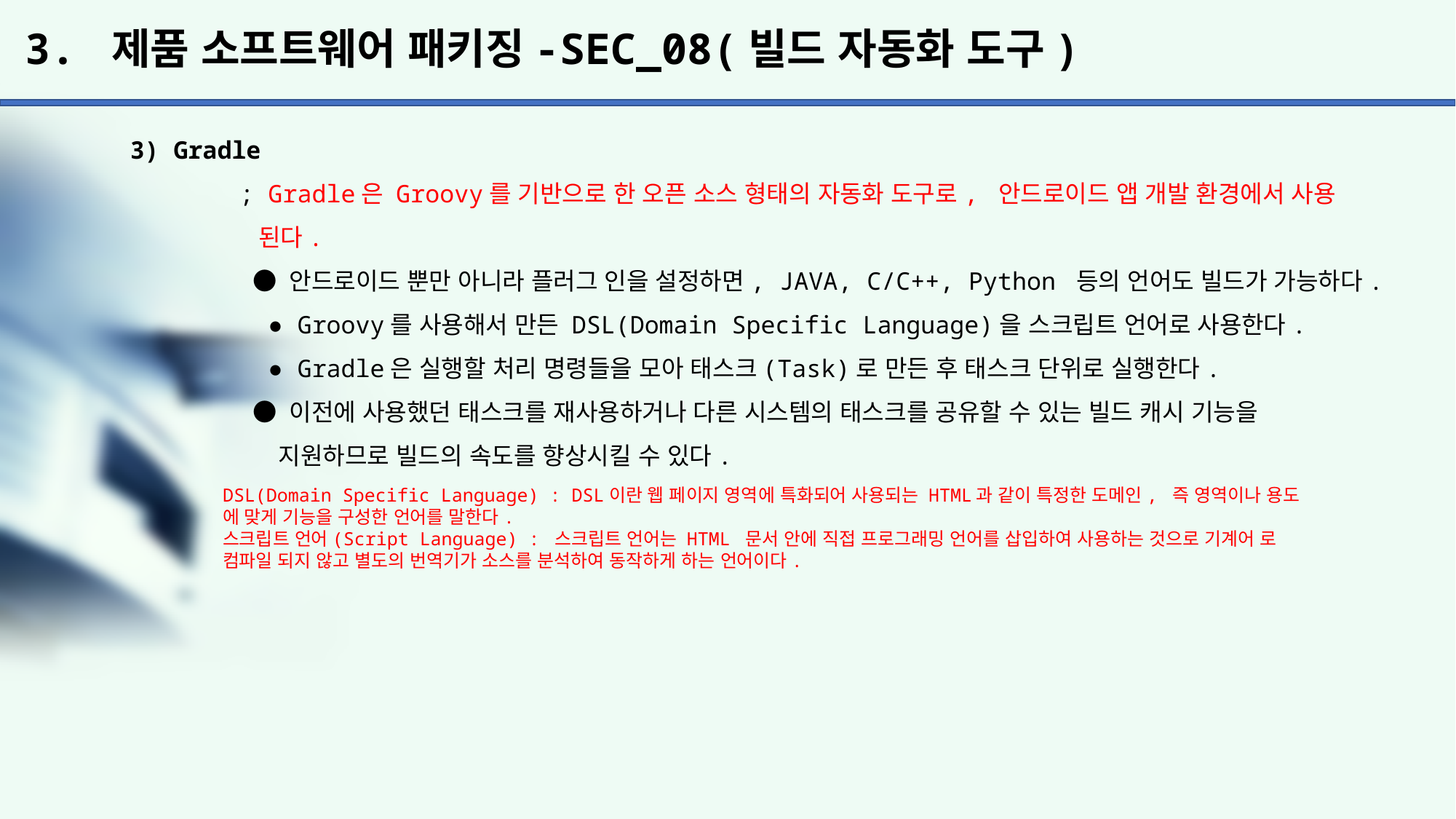

# 3. 제품 소프트웨어 패키징-SEC_08(빌드 자동화 도구)
3) Gradle
	; Gradle은 Groovy를 기반으로 한 오픈 소스 형태의 자동화 도구로, 안드로이드 앱 개발 환경에서 사용
	  된다.
	  ● 안드로이드 뿐만 아니라 플러그 인을 설정하면, JAVA, C/C++, Python 등의 언어도 빌드가 가능하다.
	  ● Groovy를 사용해서 만든 DSL(Domain Specific Language)을 스크립트 언어로 사용한다.
	  ● Gradle은 실행할 처리 명령들을 모아 태스크(Task)로 만든 후 태스크 단위로 실행한다.
	  ● 이전에 사용했던 태스크를 재사용하거나 다른 시스템의 태스크를 공유할 수 있는 빌드 캐시 기능을
	     지원하므로 빌드의 속도를 향상시킬 수 있다.
DSL(Domain Specific Language) : DSL이란 웹 페이지 영역에 특화되어 사용되는 HTML과 같이 특정한 도메인, 즉 영역이나 용도 에 맞게 기능을 구성한 언어를 말한다.
스크립트 언어(Script Language) : 스크립트 언어는 HTML 문서 안에 직접 프로그래밍 언어를 삽입하여 사용하는 것으로 기계어 로 컴파일 되지 않고 별도의 번역기가 소스를 분석하여 동작하게 하는 언어이다.